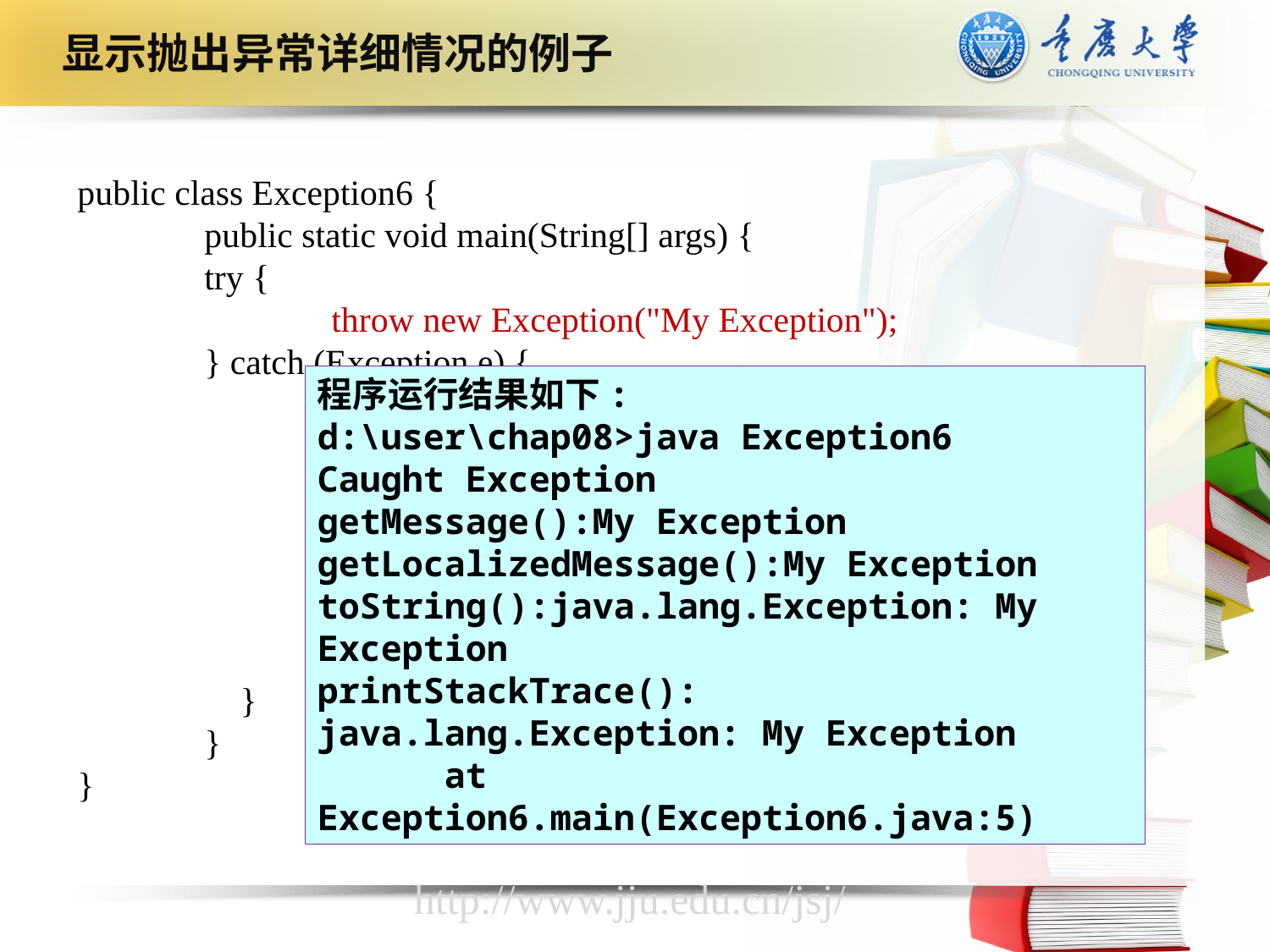

显示抛出异常详细情况的例子
public class Exception6 {
	public static void main(String[] args) {
	try {
		throw new Exception("My Exception");
	} catch (Exception e) {
		System.err.println("Caught Exception");
		System.err.println("getMessage():" 	+ e.getMessage());
		System.err.println("getLocalizedMessage():"
                            	+ e.getLocalizedMessage());
        		System.err.println("toString():" + e);
        		System.err.println("printStackTrace():");
        		e.printStackTrace();
     	    }
    	}
}
程序运行结果如下:
d:\user\chap08>java Exception6
Caught Exception
getMessage():My Exception
getLocalizedMessage():My Exception
toString():java.lang.Exception: My Exception
printStackTrace():
java.lang.Exception: My Exception
	at Exception6.main(Exception6.java:5)
http://www.jju.edu.cn/jsj/